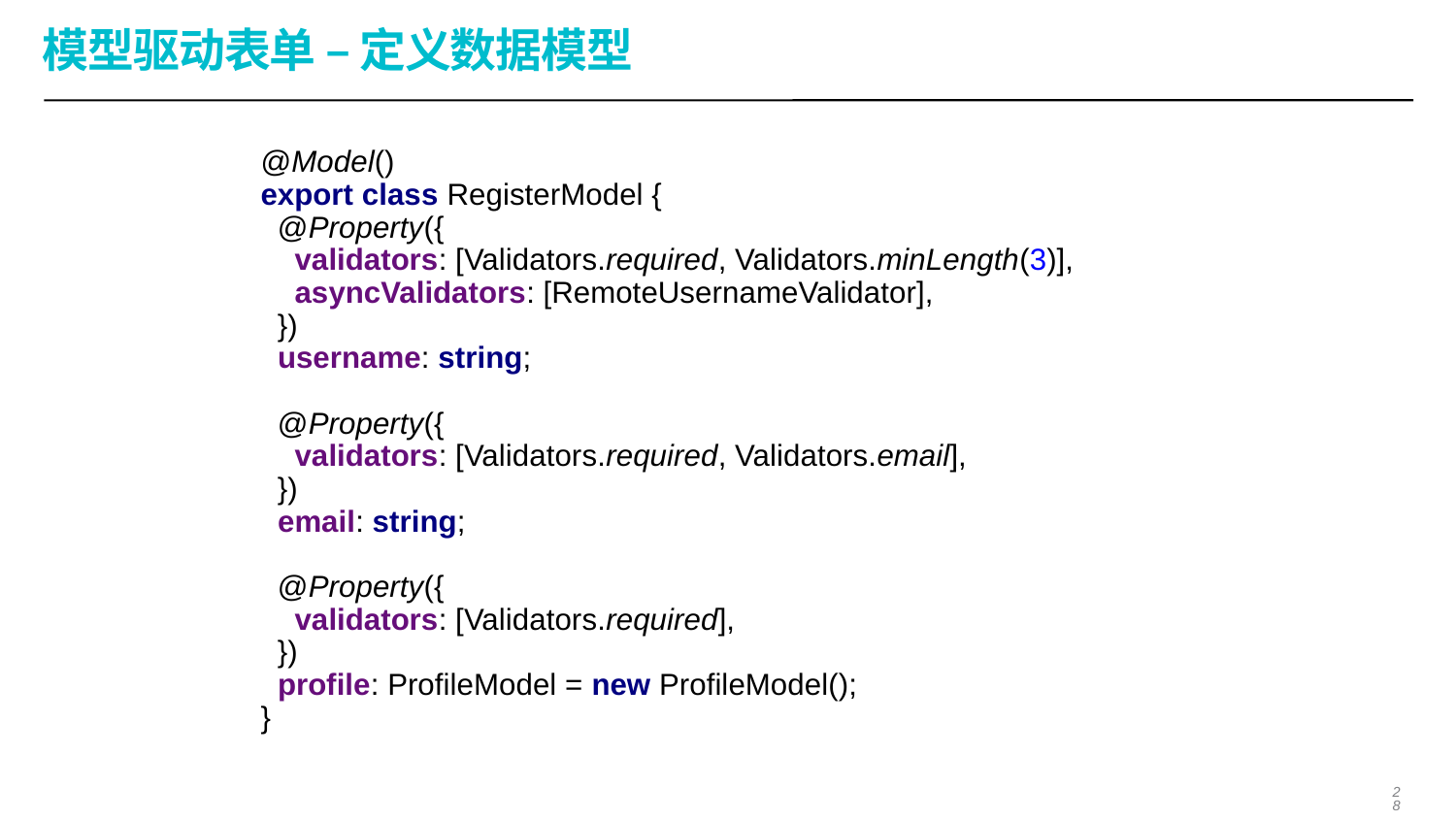

# 模型驱动表单 – 定义数据模型
@Model()
export class RegisterModel {
  @Property({
    validators: [Validators.required, Validators.minLength(3)],
    asyncValidators: [RemoteUsernameValidator],
  })
  username: string;
  @Property({
    validators: [Validators.required, Validators.email],
  })
  email: string;
  @Property({
    validators: [Validators.required],
  })
  profile: ProfileModel = new ProfileModel();
}
28